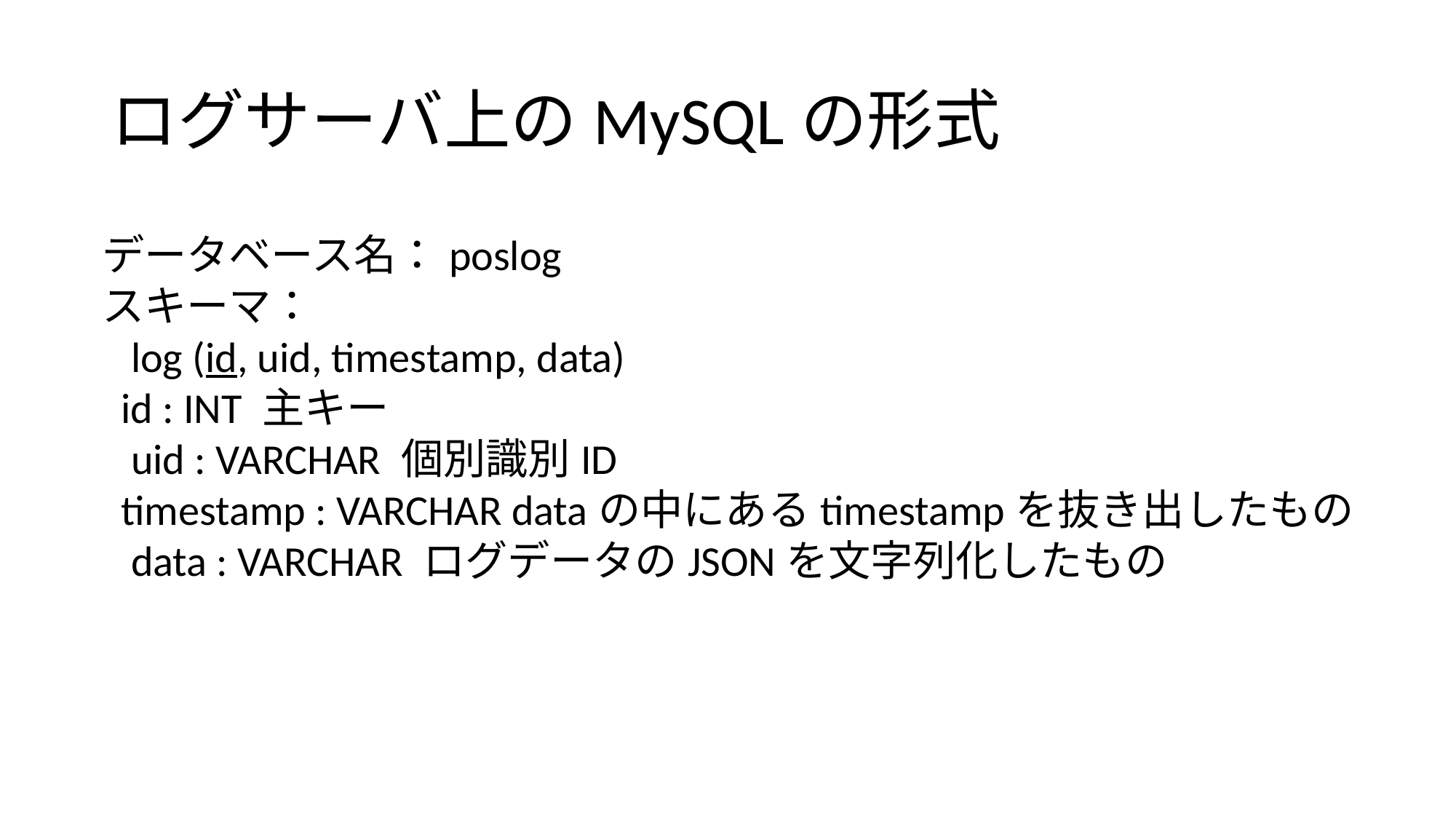

# ログサーバ上のMySQLの形式
データベース名：poslog
スキーマ：
  log (id, uid, timestamp, data)
  id : INT 主キー
  uid : VARCHAR 個別識別ID
  timestamp : VARCHAR dataの中にあるtimestampを抜き出したもの
  data : VARCHAR ログデータのJSONを文字列化したもの